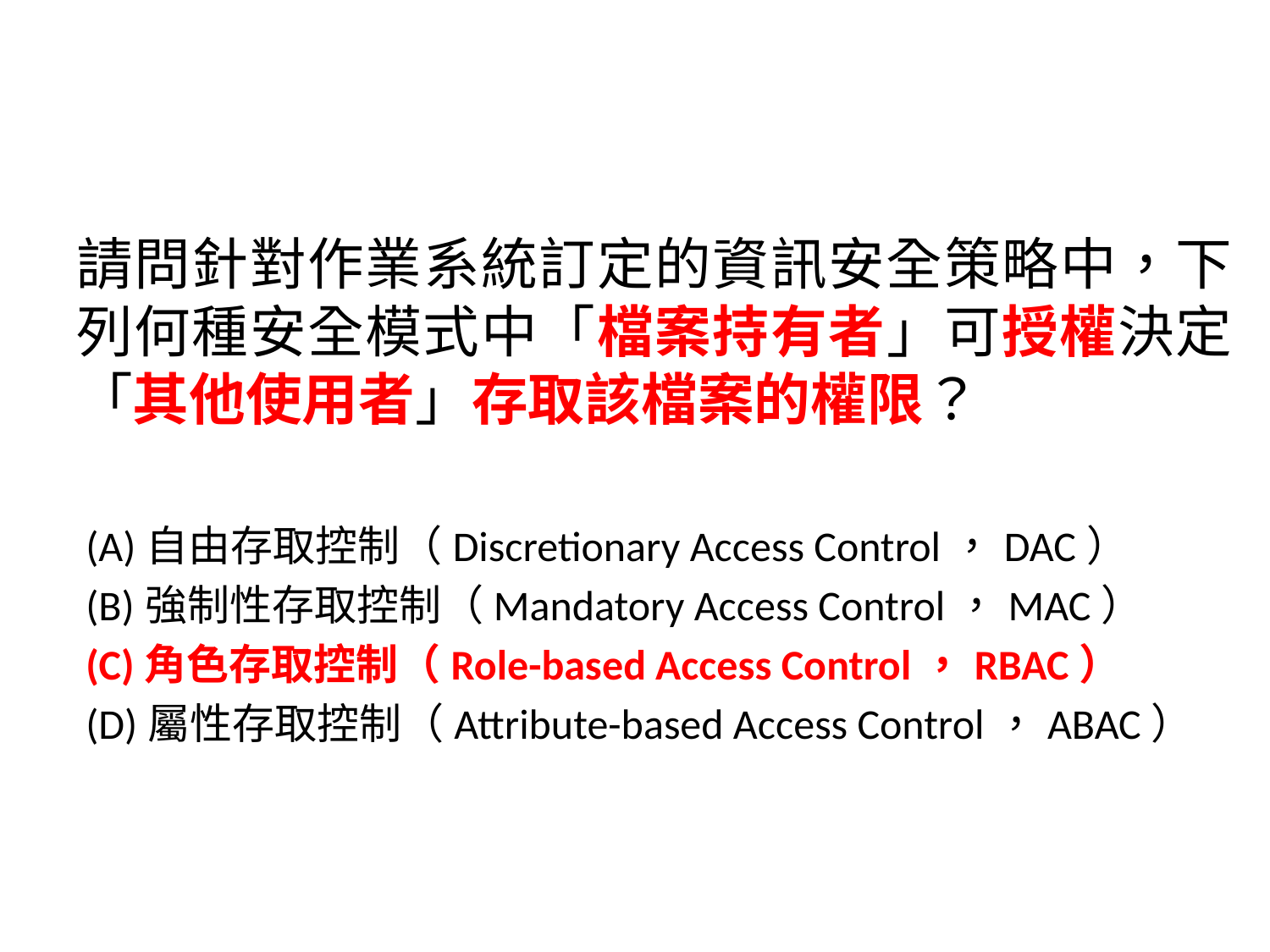

請問針對作業系統訂定的資訊安全策略中，下列何種安全模式中「檔案持有者」可授權決定「其他使用者」存取該檔案的權限？

 (A)自由存取控制（Discretionary Access Control，DAC）
 (B)強制性存取控制（Mandatory Access Control，MAC）
 (C)角色存取控制（Role-based Access Control，RBAC）
 (D)屬性存取控制（Attribute-based Access Control，ABAC）